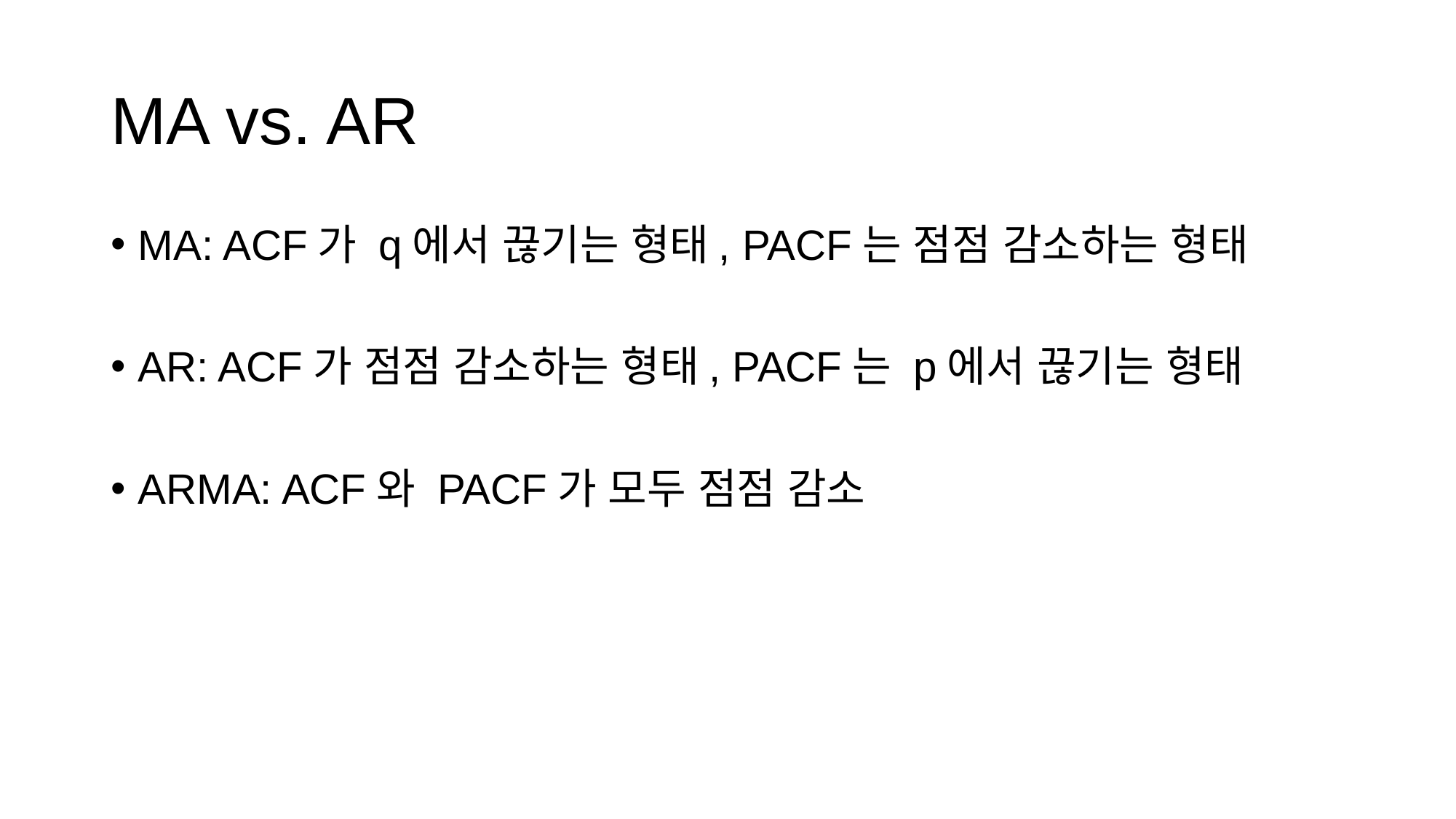

# MA vs. AR
MA: ACF가 q에서 끊기는 형태, PACF는 점점 감소하는 형태

AR: ACF가 점점 감소하는 형태, PACF는 p에서 끊기는 형태

ARMA: ACF와 PACF가 모두 점점 감소